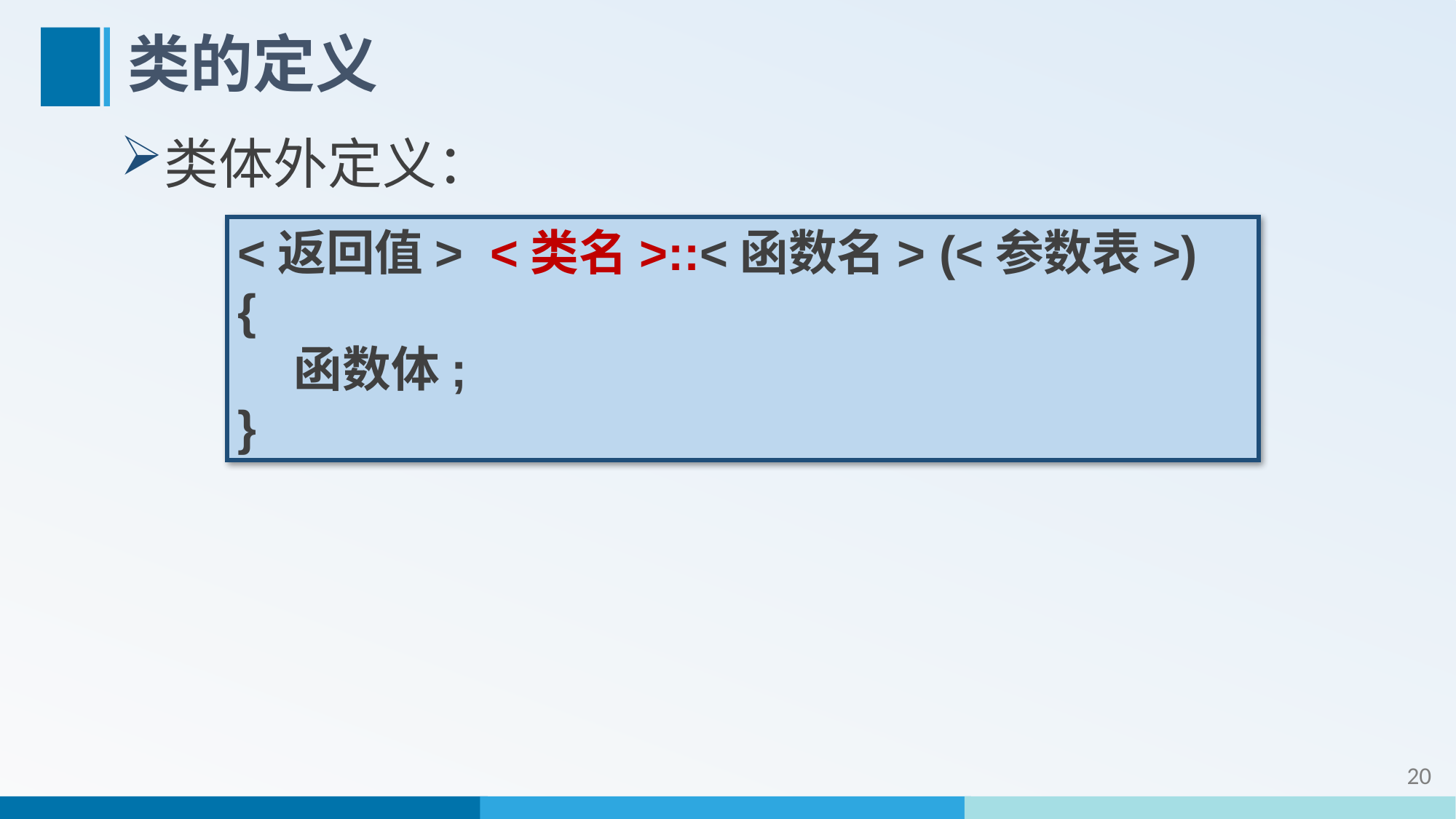

# 类的定义
类体外定义：
<返回值>  <类名>::<函数名> (<参数表>)
{
    函数体;
}